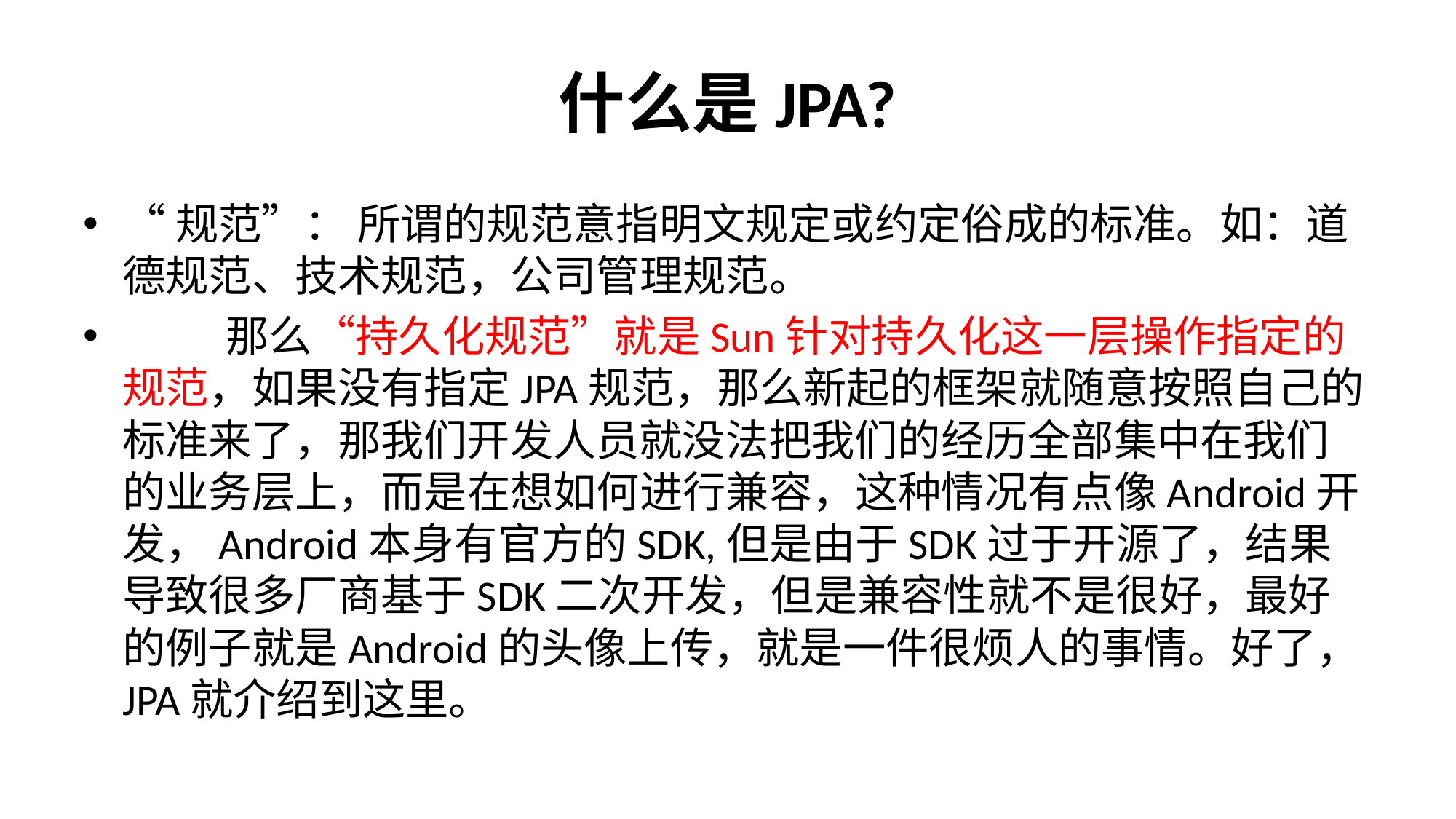

# 什么是JPA?
“规范”： 所谓的规范意指明文规定或约定俗成的标准。如：道德规范、技术规范，公司管理规范。
	那么“持久化规范”就是Sun针对持久化这一层操作指定的规范，如果没有指定JPA规范，那么新起的框架就随意按照自己的标准来了，那我们开发人员就没法把我们的经历全部集中在我们的业务层上，而是在想如何进行兼容，这种情况有点像Android开发，Android本身有官方的SDK,但是由于SDK过于开源了，结果导致很多厂商基于SDK二次开发，但是兼容性就不是很好，最好的例子就是Android的头像上传，就是一件很烦人的事情。好了，JPA就介绍到这里。